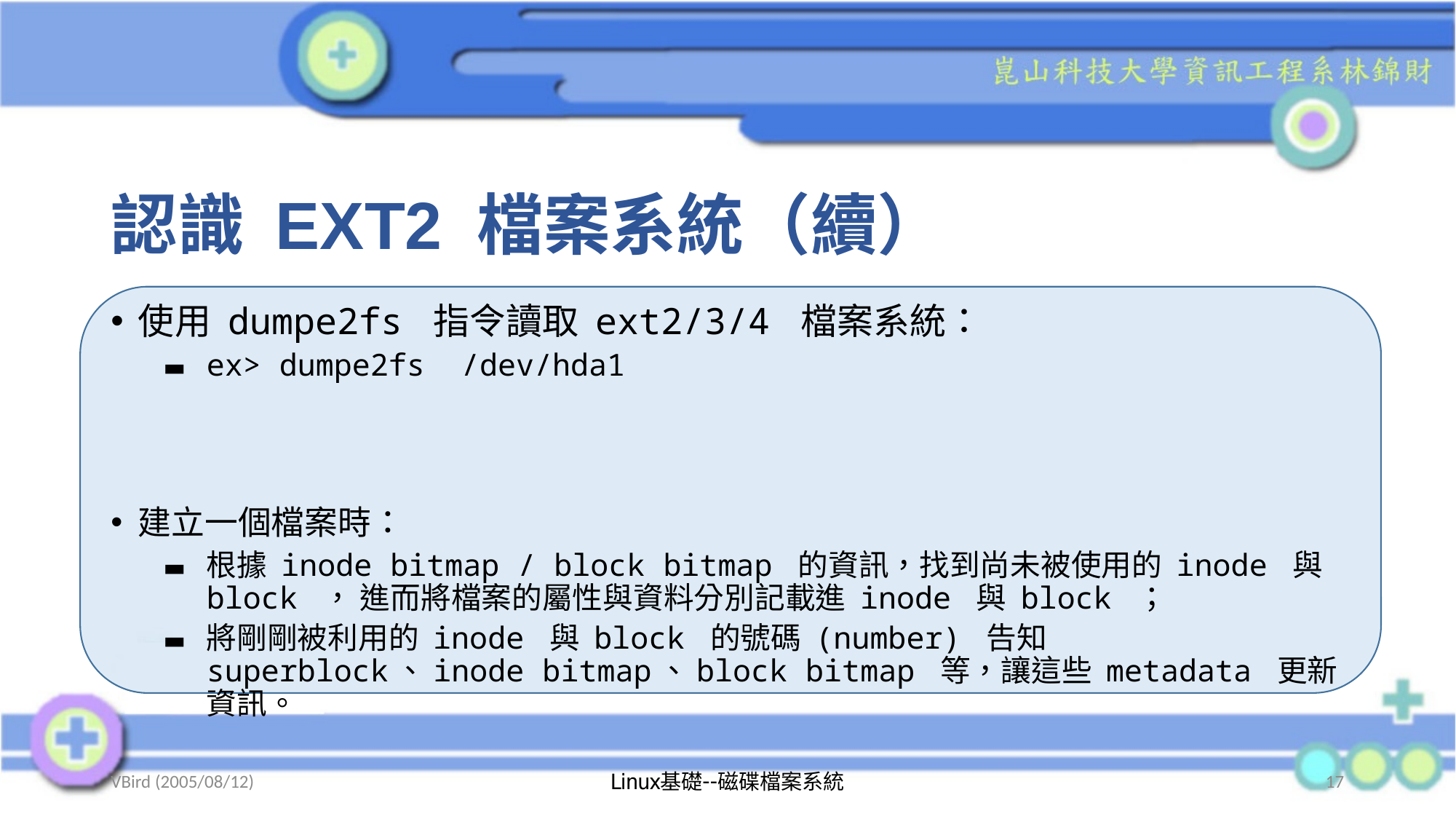

# 認識 EXT2 檔案系統（續）

使用 dumpe2fs 指令讀取 ext2/3/4 檔案系統：
ex> dumpe2fs  /dev/hda1

建立一個檔案時：
根據 inode bitmap / block bitmap 的資訊，找到尚未被使用的 inode 與 block ， 進而將檔案的屬性與資料分別記載進 inode 與 block ；
將剛剛被利用的 inode 與 block 的號碼 (number) 告知 superblock、inode bitmap、block bitmap 等，讓這些 metadata 更新資訊。
VBird (2005/08/12)
Linux基礎--磁碟檔案系統
17